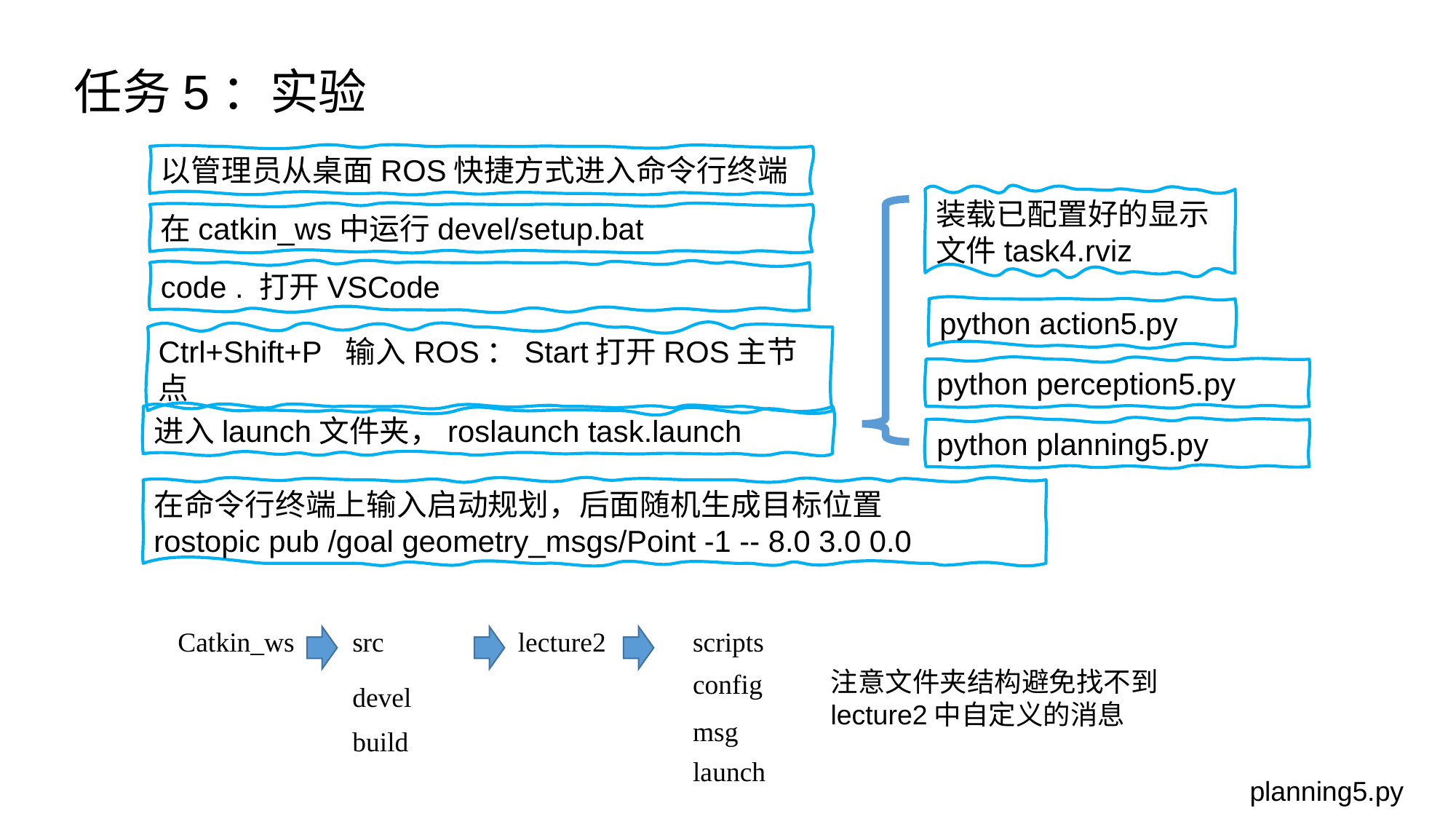

任务5：实验
以管理员从桌面ROS快捷方式进入命令行终端
装载已配置好的显示文件task4.rviz

在catkin_ws中运行devel/setup.bat
code . 打开VSCode
python action5.py
Ctrl+Shift+P  输入ROS：Start打开ROS主节点
python perception5.py
进入launch文件夹，roslaunch task.launch
python planning5.py
在命令行终端上输入启动规划，后面随机生成目标位置
rostopic pub /goal geometry_msgs/Point -1 -- 8.0 3.0 0.0
Catkin_ws
src
lecture2
scripts

注意文件夹结构避免找不到lecture2中自定义的消息
config
devel
msg
build
launch
planning5.py